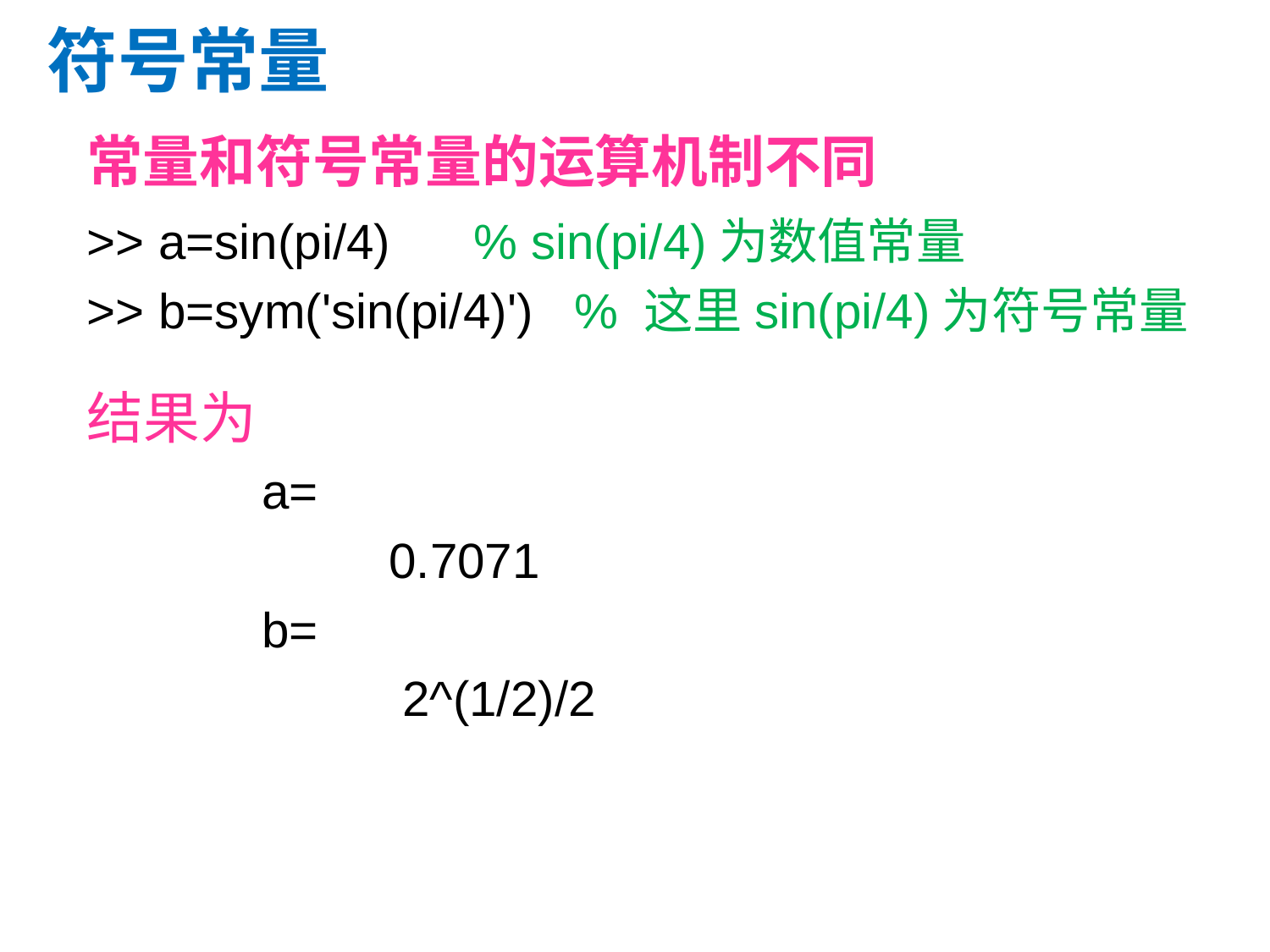

符号常量
常量和符号常量的运算机制不同
>> a=sin(pi/4)      % sin(pi/4)为数值常量
>> b=sym('sin(pi/4)')   % 这里sin(pi/4)为符号常量
结果为
		a=
			0.7071
		b=
			 2^(1/2)/2